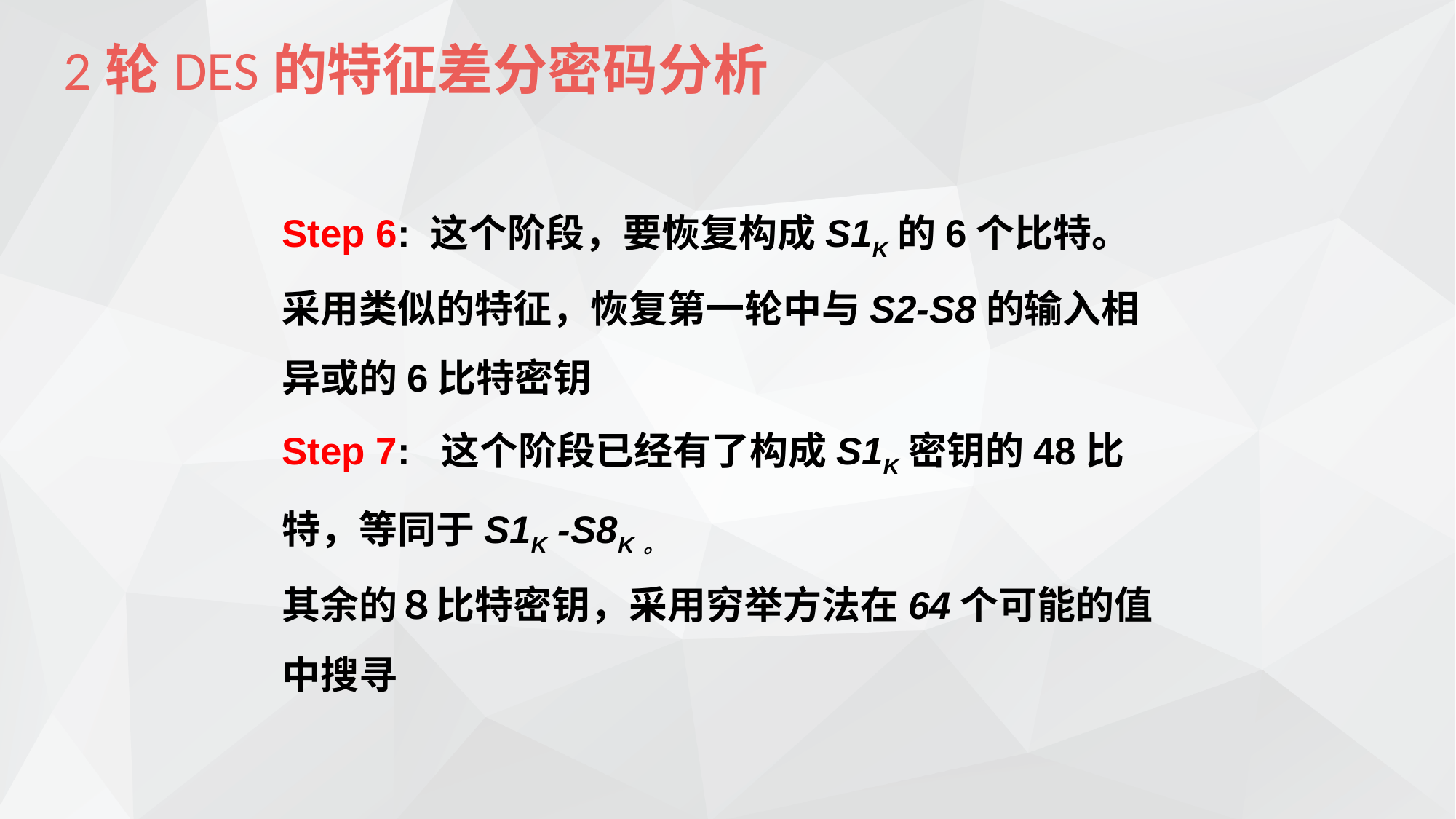

2轮DES的特征差分密码分析
Step 6: 这个阶段，要恢复构成S1K的6个比特。
采用类似的特征，恢复第一轮中与S2-S8的输入相异或的6比特密钥
Step 7:  这个阶段已经有了构成S1K密钥的48比特，等同于S1K -S8K。
其余的８比特密钥，采用穷举方法在64个可能的值中搜寻
27